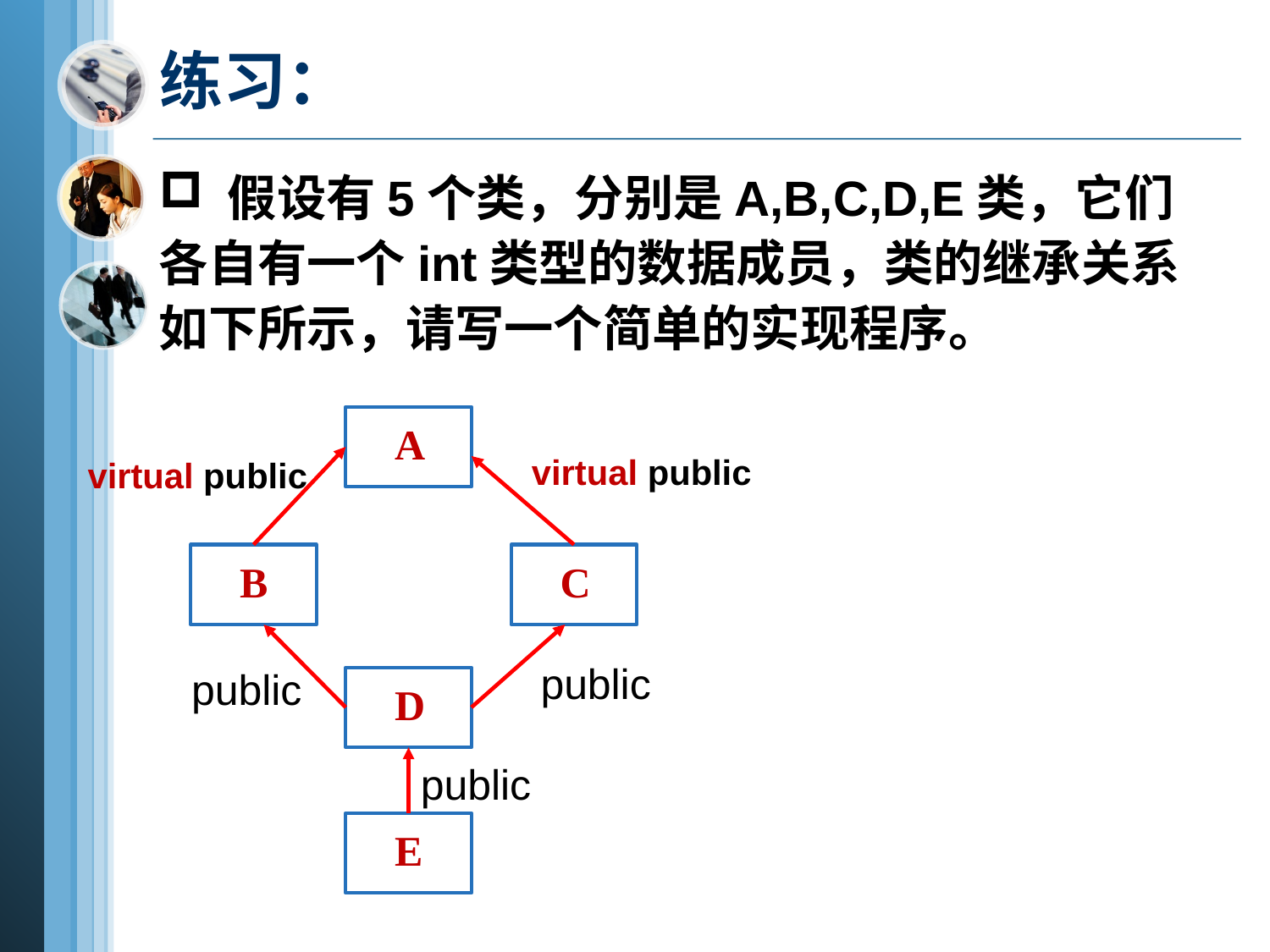

# 练习：
 假设有5个类，分别是A,B,C,D,E类，它们各自有一个int类型的数据成员，类的继承关系如下所示，请写一个简单的实现程序。

A

B

C

D

E

virtual public
virtual public
public
public
public